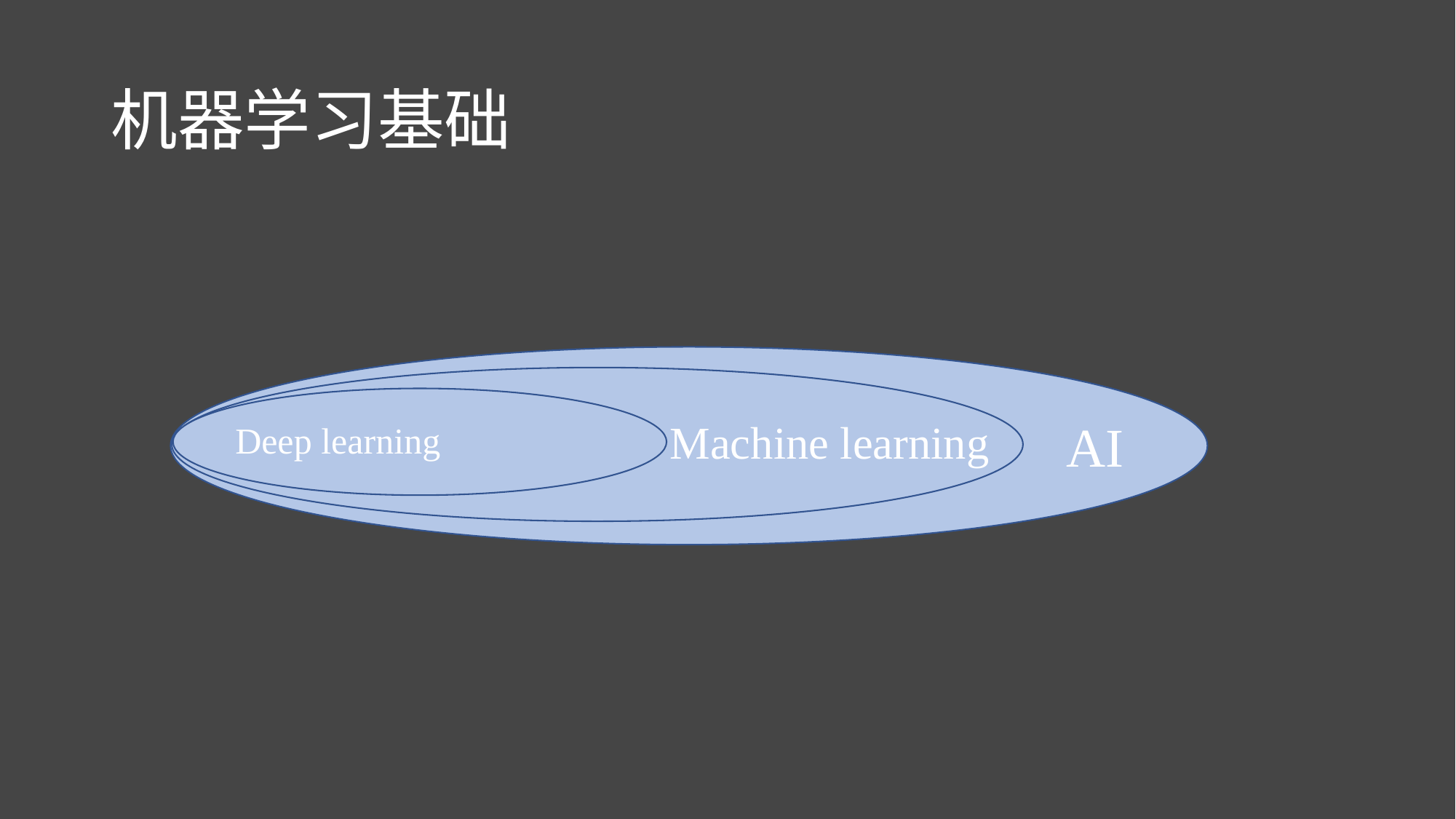

# 机器学习基础

AI
Machine learning
Deep learning